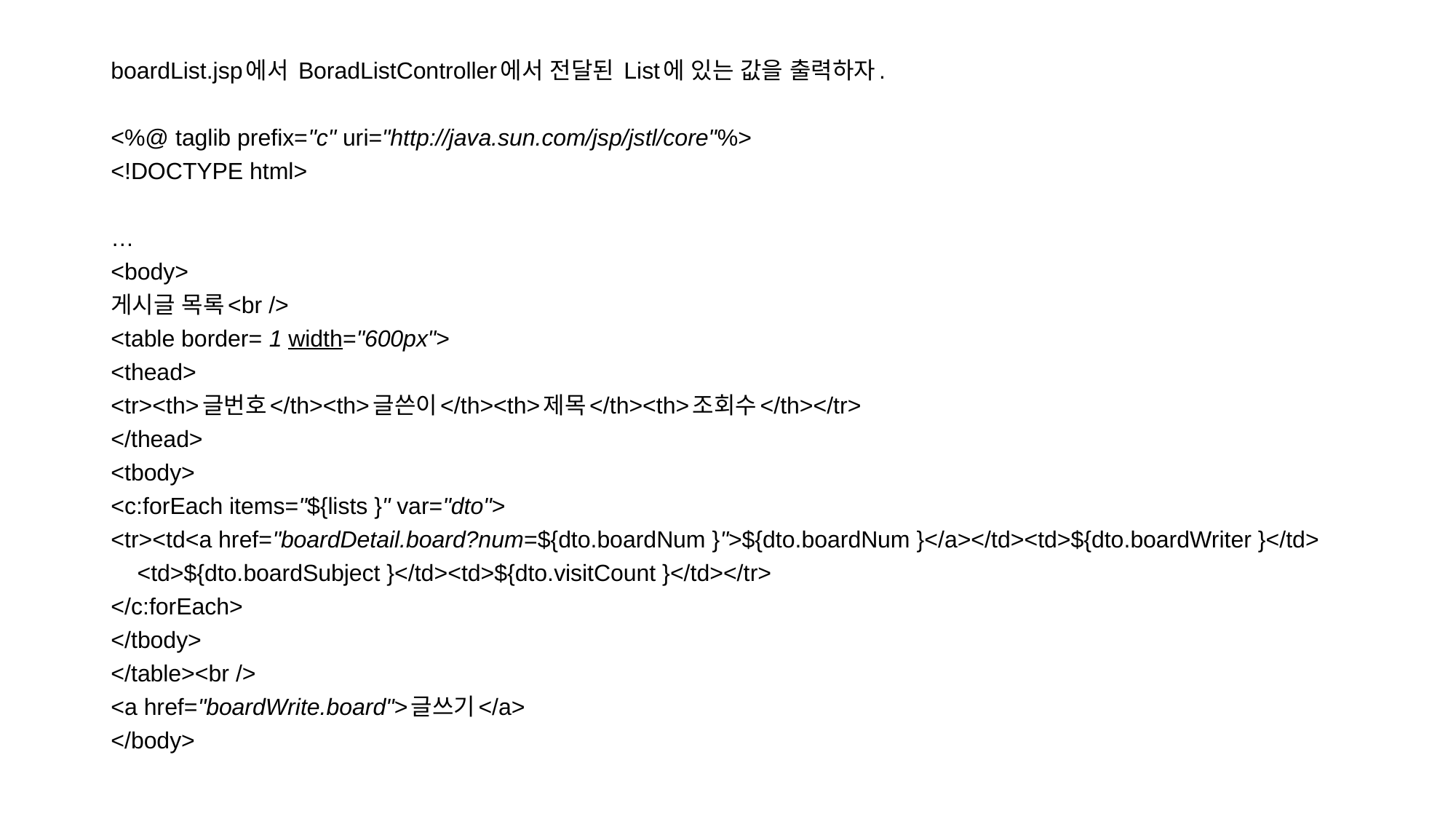

boardList.jsp에서 BoradListController에서 전달된 List에 있는 값을 출력하자.

<%@ taglib prefix="c" uri="http://java.sun.com/jsp/jstl/core"%>
<!DOCTYPE html>

…
<body>
게시글 목록<br />
<table border= 1 width="600px">
<thead>
<tr><th>글번호</th><th>글쓴이</th><th>제목</th><th>조회수</th></tr>
</thead>
<tbody>
<c:forEach items="${lists }" var="dto">
<tr><td<a href="boardDetail.board?num=${dto.boardNum }">${dto.boardNum }</a></td><td>${dto.boardWriter }</td>
    <td>${dto.boardSubject }</td><td>${dto.visitCount }</td></tr>
</c:forEach>
</tbody>
</table><br />
<a href="boardWrite.board">글쓰기</a>
</body>